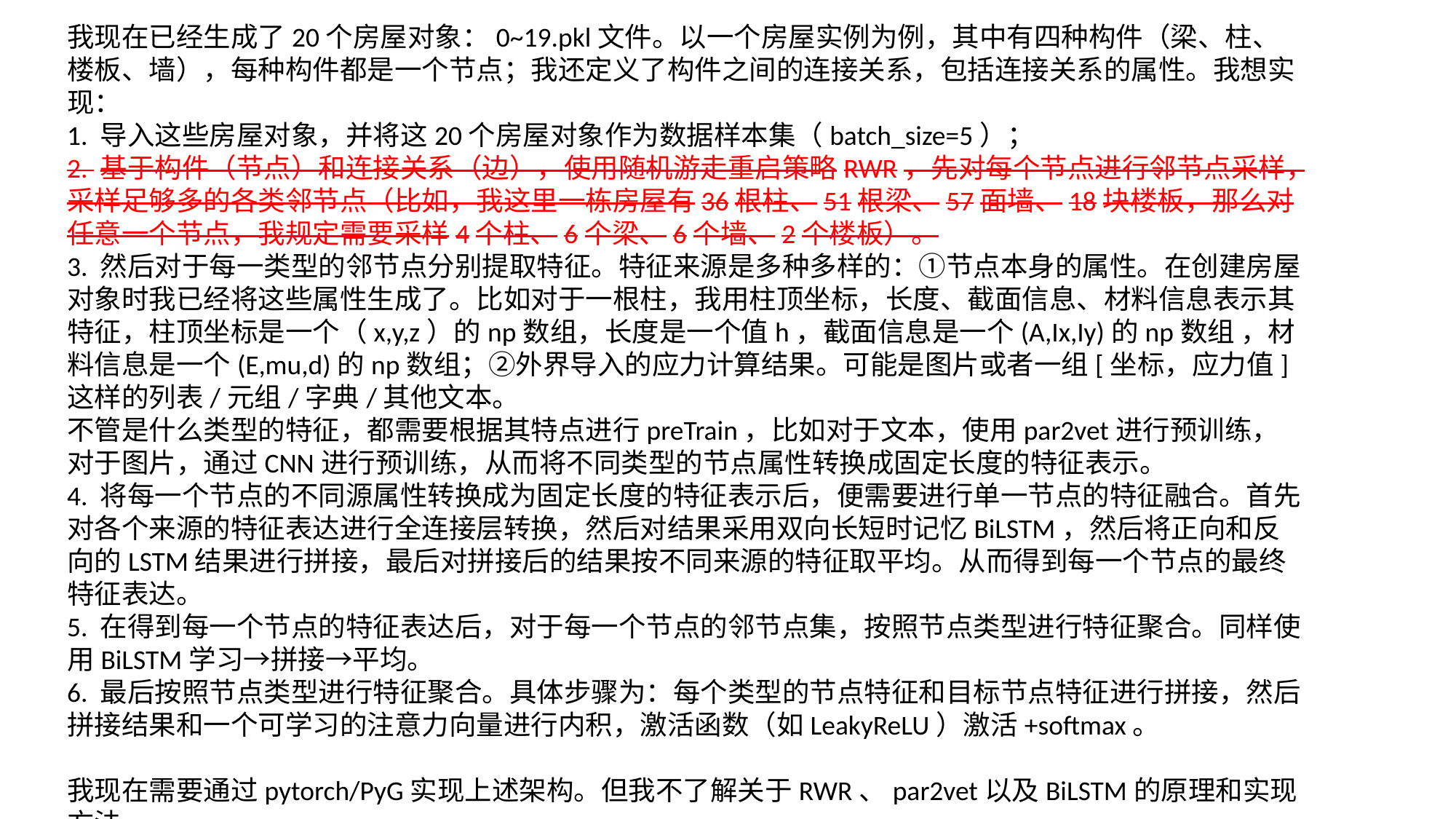

我现在已经生成了20个房屋对象：0~19.pkl文件。以一个房屋实例为例，其中有四种构件（梁、柱、楼板、墙），每种构件都是一个节点；我还定义了构件之间的连接关系，包括连接关系的属性。我想实现：
1. 导入这些房屋对象，并将这20个房屋对象作为数据样本集（batch_size=5）；
2. 基于构件（节点）和连接关系（边），使用随机游走重启策略RWR，先对每个节点进行邻节点采样，采样足够多的各类邻节点（比如，我这里一栋房屋有36根柱、51根梁、57面墙、18块楼板，那么对任意一个节点，我规定需要采样4个柱、6个梁、6个墙、2个楼板）。
3. 然后对于每一类型的邻节点分别提取特征。特征来源是多种多样的：①节点本身的属性。在创建房屋对象时我已经将这些属性生成了。比如对于一根柱，我用柱顶坐标，长度、截面信息、材料信息表示其特征，柱顶坐标是一个（x,y,z）的np数组，长度是一个值h，截面信息是一个(A,Ix,Iy)的np数组 ，材料信息是一个(E,mu,d)的np数组；②外界导入的应力计算结果。可能是图片或者一组[坐标，应力值]这样的列表/元组/字典/其他文本。
不管是什么类型的特征，都需要根据其特点进行preTrain，比如对于文本，使用par2vet进行预训练，对于图片，通过CNN进行预训练，从而将不同类型的节点属性转换成固定长度的特征表示。
4. 将每一个节点的不同源属性转换成为固定长度的特征表示后，便需要进行单一节点的特征融合。首先对各个来源的特征表达进行全连接层转换，然后对结果采用双向长短时记忆BiLSTM，然后将正向和反向的LSTM结果进行拼接，最后对拼接后的结果按不同来源的特征取平均。从而得到每一个节点的最终特征表达。
5. 在得到每一个节点的特征表达后，对于每一个节点的邻节点集，按照节点类型进行特征聚合。同样使用BiLSTM学习→拼接→平均。
6. 最后按照节点类型进行特征聚合。具体步骤为：每个类型的节点特征和目标节点特征进行拼接，然后拼接结果和一个可学习的注意力向量进行内积，激活函数（如LeakyReLU）激活+softmax。
我现在需要通过pytorch/PyG实现上述架构。但我不了解关于RWR、par2vet以及BiLSTM的原理和实现方法。